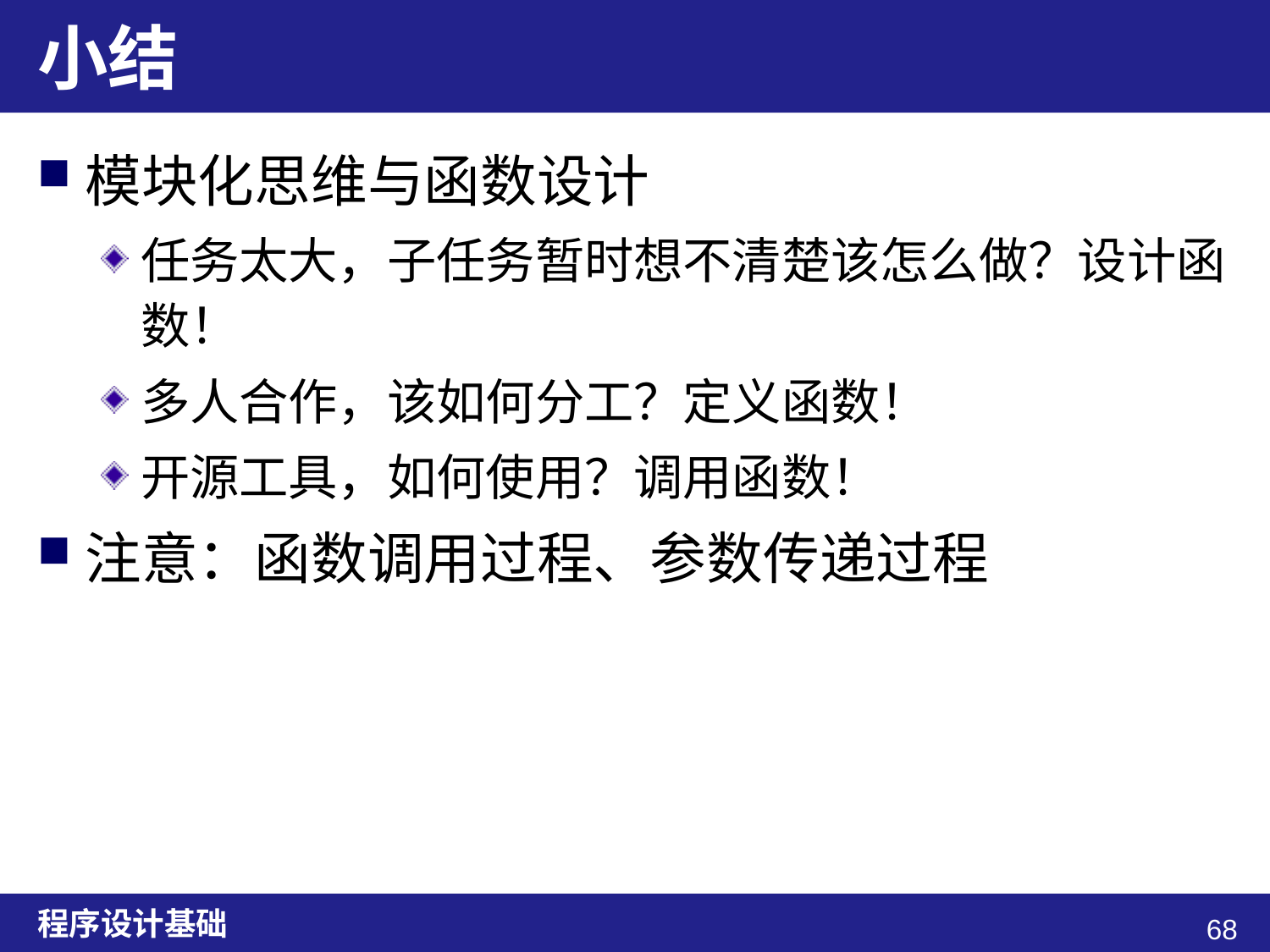

# 小结
模块化思维与函数设计
任务太大，子任务暂时想不清楚该怎么做？设计函数！
多人合作，该如何分工？定义函数！
开源工具，如何使用？调用函数！
注意：函数调用过程、参数传递过程